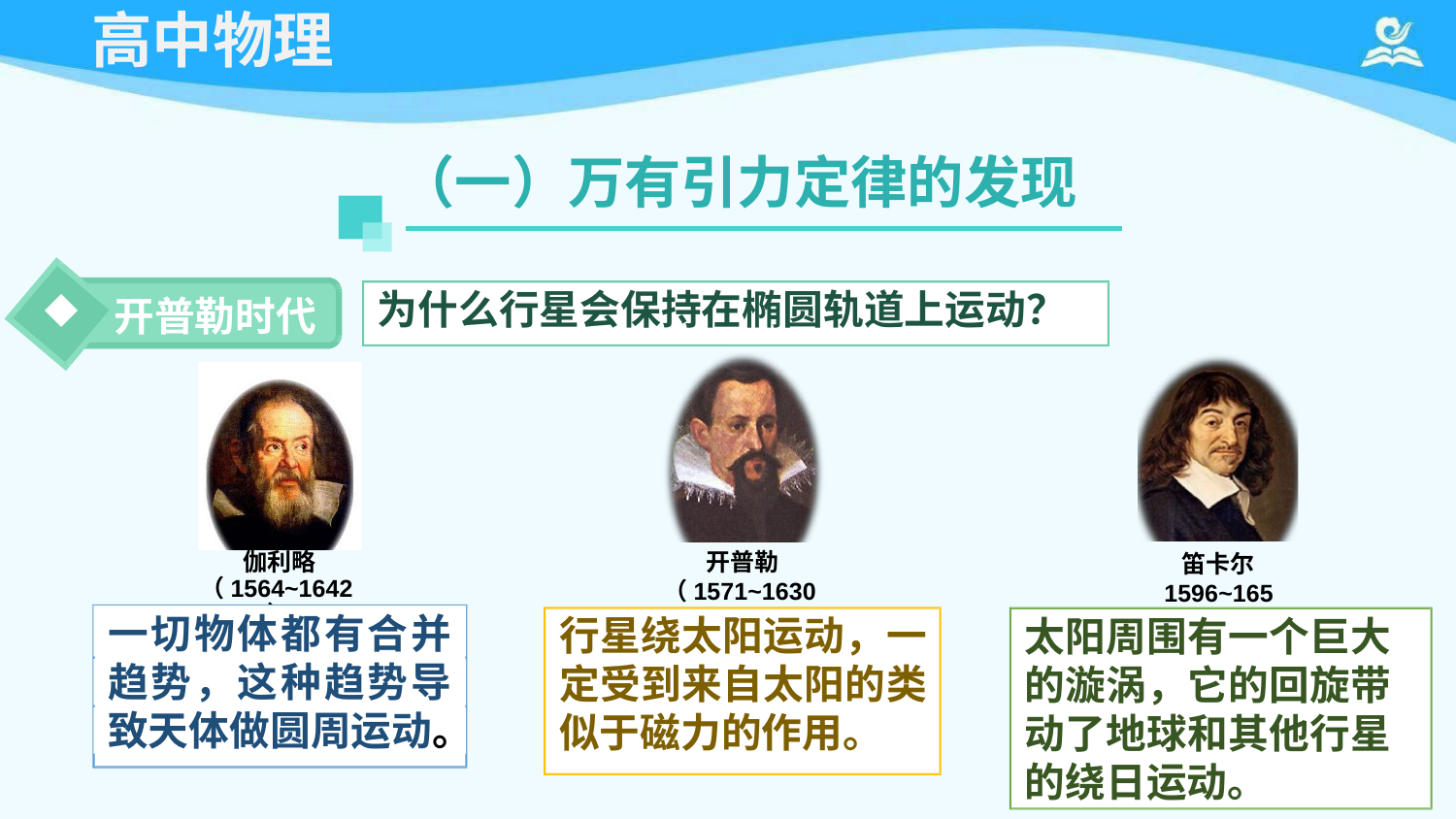

# 高中物理
（一）万有引力定律的发现

为什么行星会保持在椭圆轨道上运动？
开普勒时代

开普勒
（1571~1630）
笛卡尔 1596~1650
伽利略
（1564~1642）

一切物体都有合并

行星绕太阳运动，一 定受到来自太阳的类 似于磁力的作用。
太阳周围有一个巨大 的漩涡，它的回旋带 动了地球和其他行星 的绕日运动。
趋势，这种趋势导
。
致天体做圆周运动